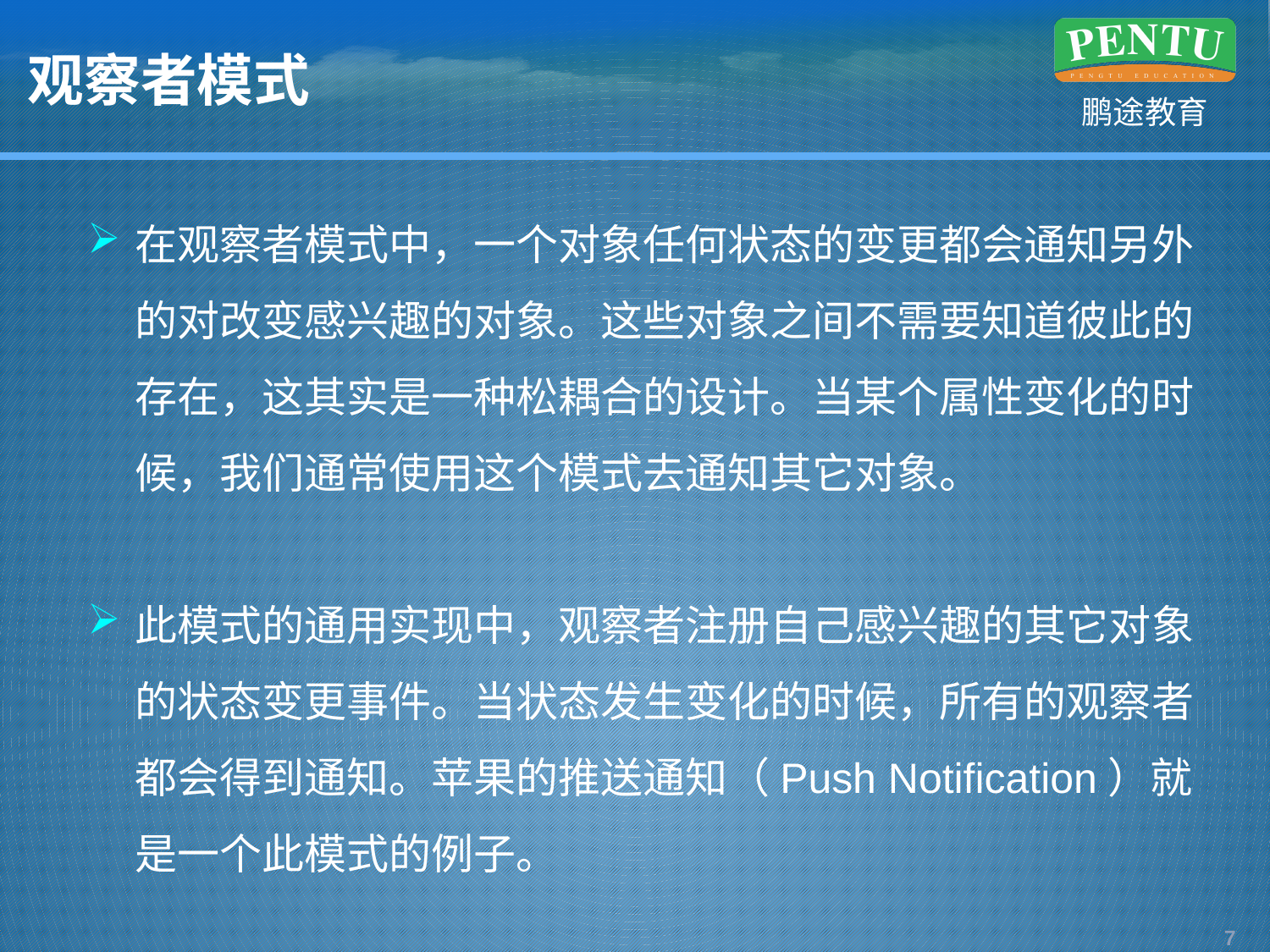

# 观察者模式
在观察者模式中，一个对象任何状态的变更都会通知另外的对改变感兴趣的对象。这些对象之间不需要知道彼此的存在，这其实是一种松耦合的设计。当某个属性变化的时候，我们通常使用这个模式去通知其它对象。

此模式的通用实现中，观察者注册自己感兴趣的其它对象的状态变更事件。当状态发生变化的时候，所有的观察者都会得到通知。苹果的推送通知（Push Notification）就是一个此模式的例子。
7